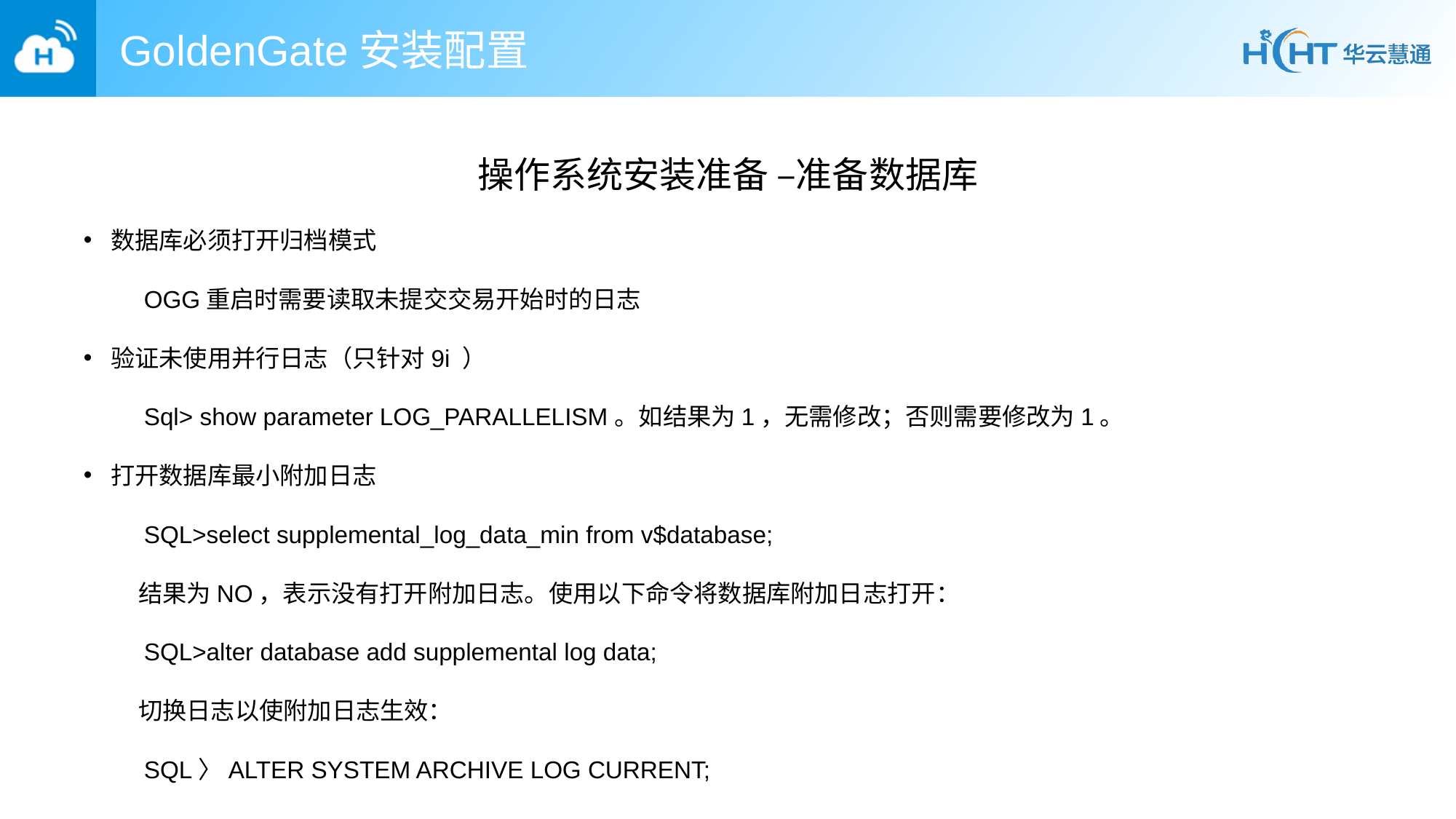

# GoldenGate安装配置
操作系统安装准备 –准备数据库
数据库必须打开归档模式
         OGG重启时需要读取未提交交易开始时的日志
验证未使用并行日志（只针对9i ）
         Sql> show parameter LOG_PARALLELISM。如结果为1，无需修改；否则需要修改为1。
打开数据库最小附加日志
         SQL>select supplemental_log_data_min from v$database;
         结果为NO，表示没有打开附加日志。使用以下命令将数据库附加日志打开：
         SQL>alter database add supplemental log data;
         切换日志以使附加日志生效：
         SQL〉ALTER SYSTEM ARCHIVE LOG CURRENT;